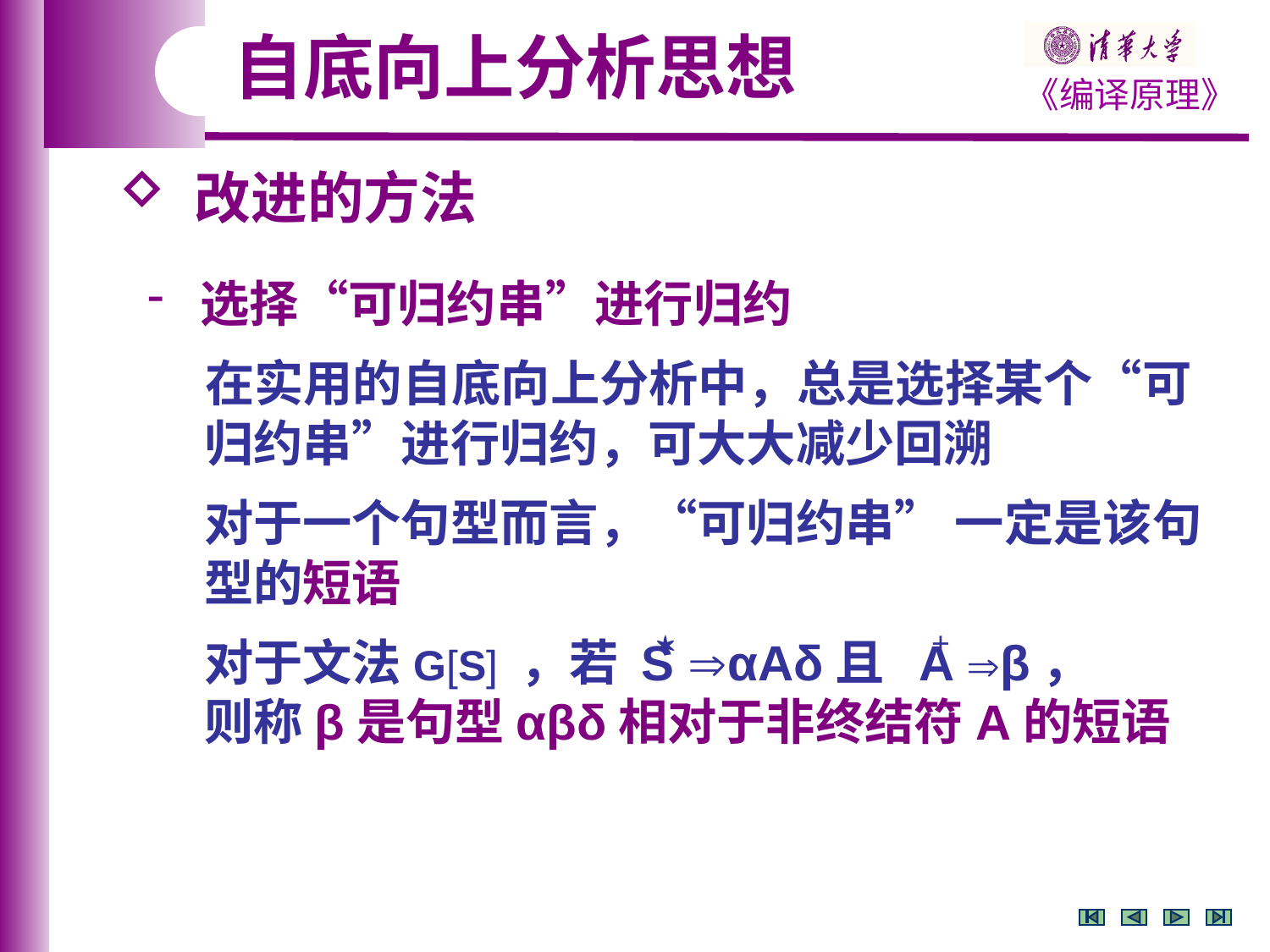

自底向上分析思想
 改进的方法
 选择“可归约串”进行归约

     在实用的自底向上分析中，总是选择某个“可
    归约串”进行归约，可大大减少回溯

    对于一个句型而言，“可归约串” 一定是该句
    型的短语

    对于文法G[S] ，若 S ⇒αAδ且  A ⇒β，
    则称β是句型αβδ相对于非终结符A的短语
∗
+